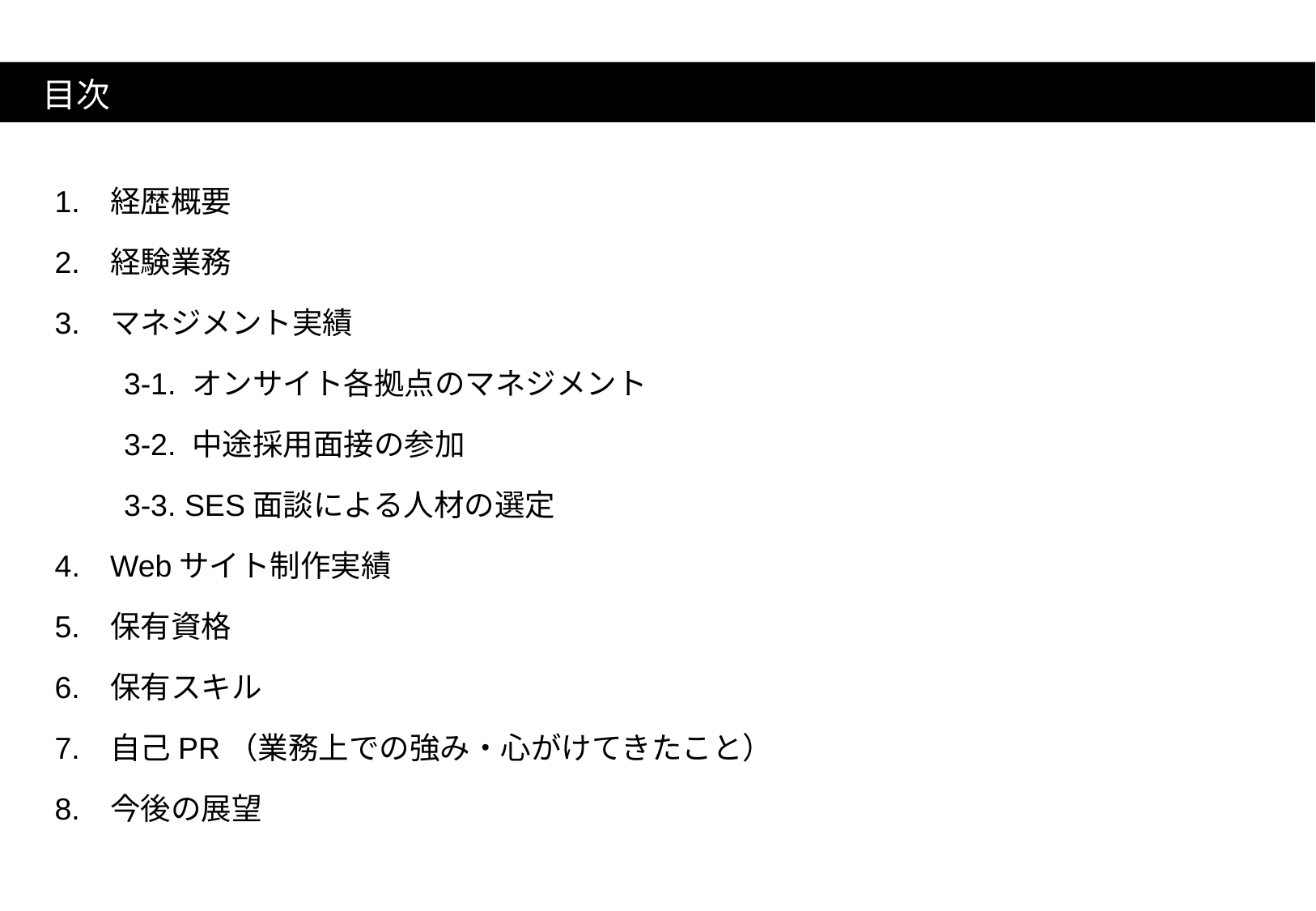

目次
経歴概要
経験業務
マネジメント実績
 3-1. オンサイト各拠点のマネジメント
 3-2. 中途採用面接の参加
 3-3. SES面談による人材の選定
Webサイト制作実績
保有資格
保有スキル
自己PR（業務上での強み・心がけてきたこと）
今後の展望